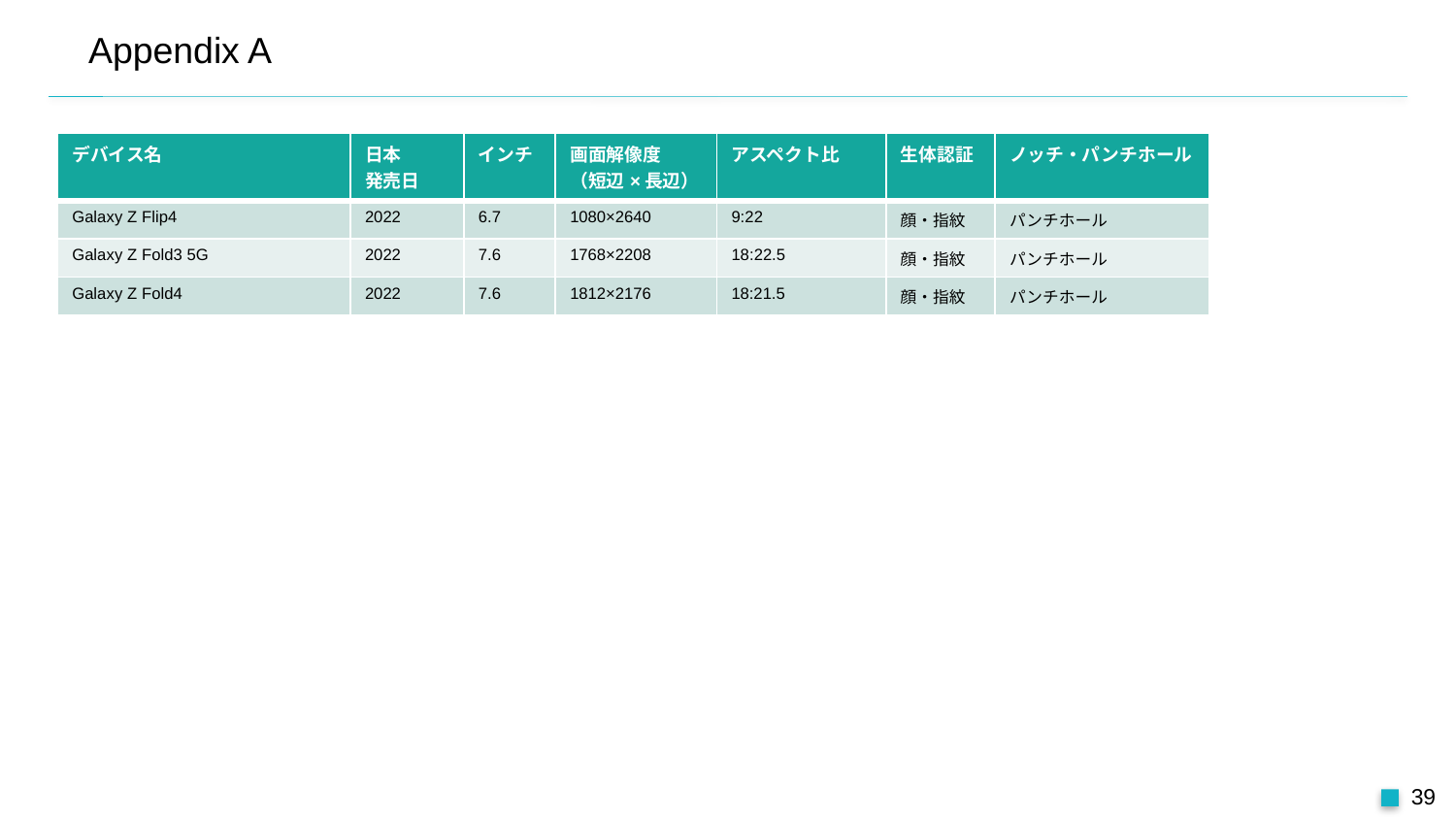

# Appendix A
| デバイス名 | 日本 発売日 | インチ | 画面解像度 （短辺×長辺） | アスペクト比 | 生体認証 | ノッチ・パンチホール |
| --- | --- | --- | --- | --- | --- | --- |
| Galaxy Z Flip4 | 2022 | 6.7 | 1080×2640 | 9:22 | 顔・指紋 | パンチホール |
| Galaxy Z Fold3 5G | 2022 | 7.6 | 1768×2208 | 18:22.5 | 顔・指紋 | パンチホール |
| Galaxy Z Fold4 | 2022 | 7.6 | 1812×2176 | 18:21.5 | 顔・指紋 | パンチホール |